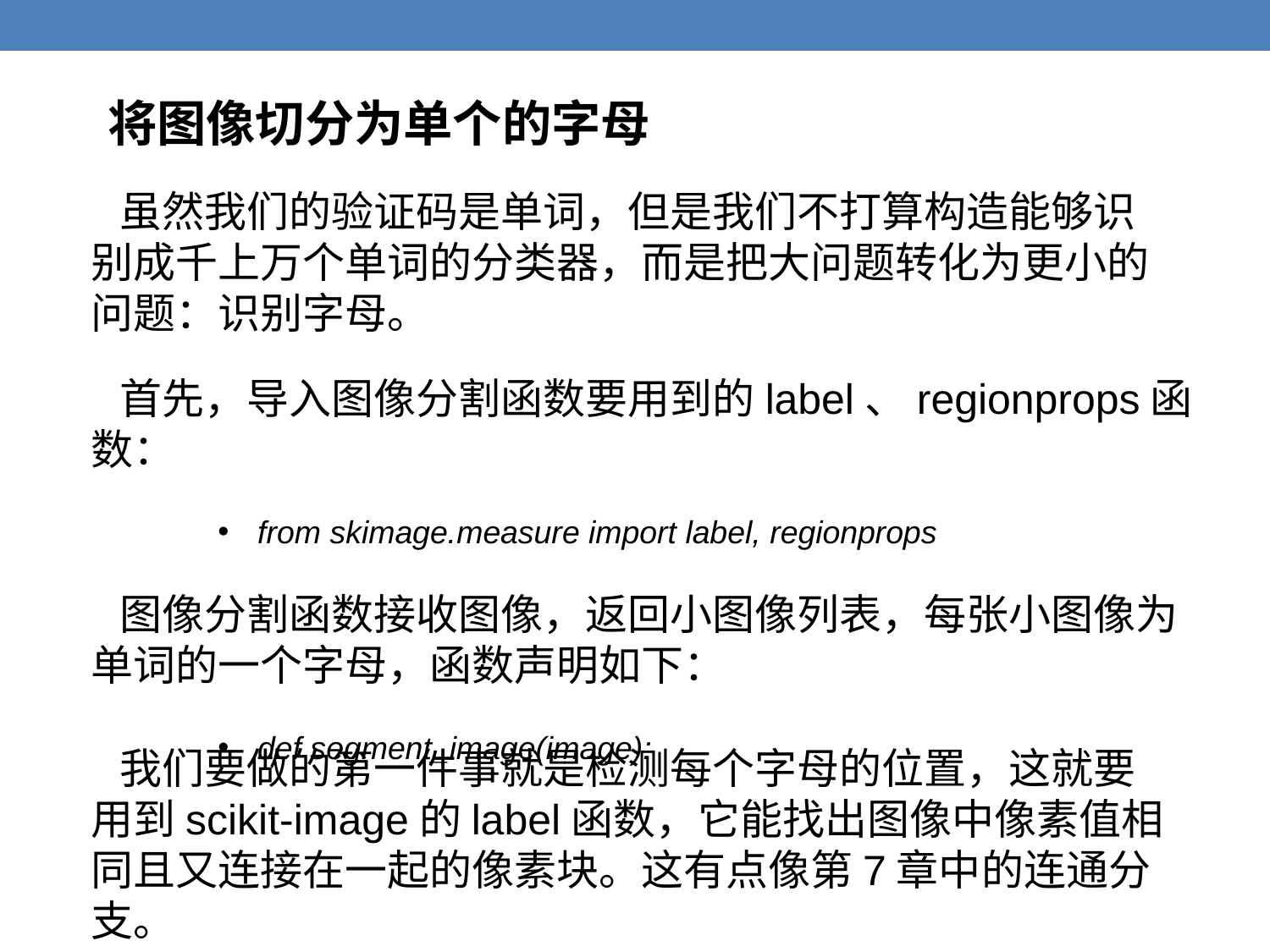

将图像切分为单个的字母
  虽然我们的验证码是单词，但是我们不打算构造能够识别成千上万个单词的分类器，而是把大问题转化为更小的问题：识别字母。
  首先，导入图像分割函数要用到的label、regionprops函数：

from skimage.measure import label, regionprops

  图像分割函数接收图像，返回小图像列表，每张小图像为单词的一个字母，函数声明如下：

def segment_image(image):
  我们要做的第一件事就是检测每个字母的位置，这就要用到scikit-image的label函数，它能找出图像中像素值相同且又连接在一起的像素块。这有点像第7章中的连通分支。